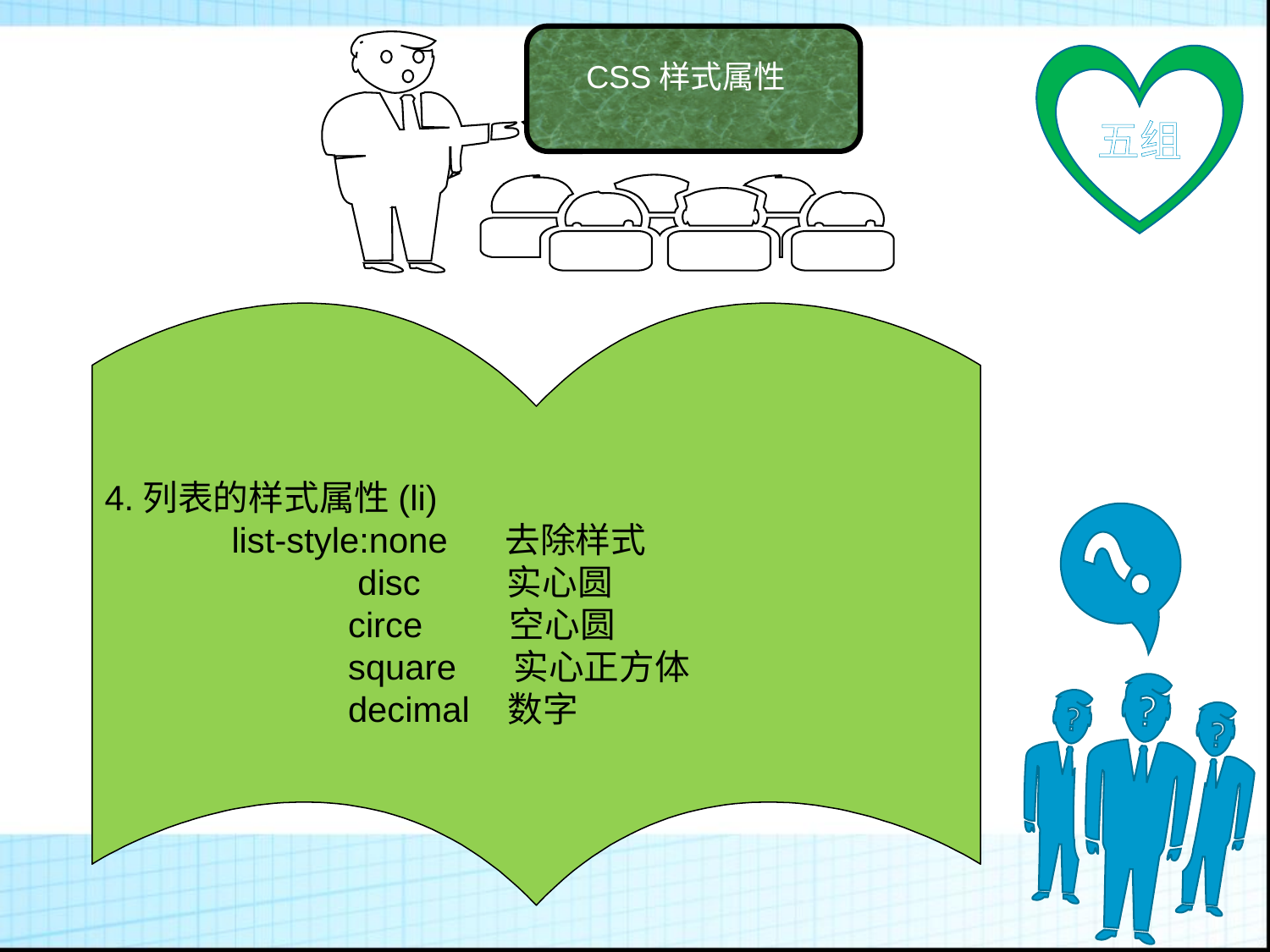

CSS样式属性

五组

4.列表的样式属性(li)
	list-style:none     去除样式
                          disc        实心圆
                         circe        空心圆
                         square     实心正方体
                         decimal   数字